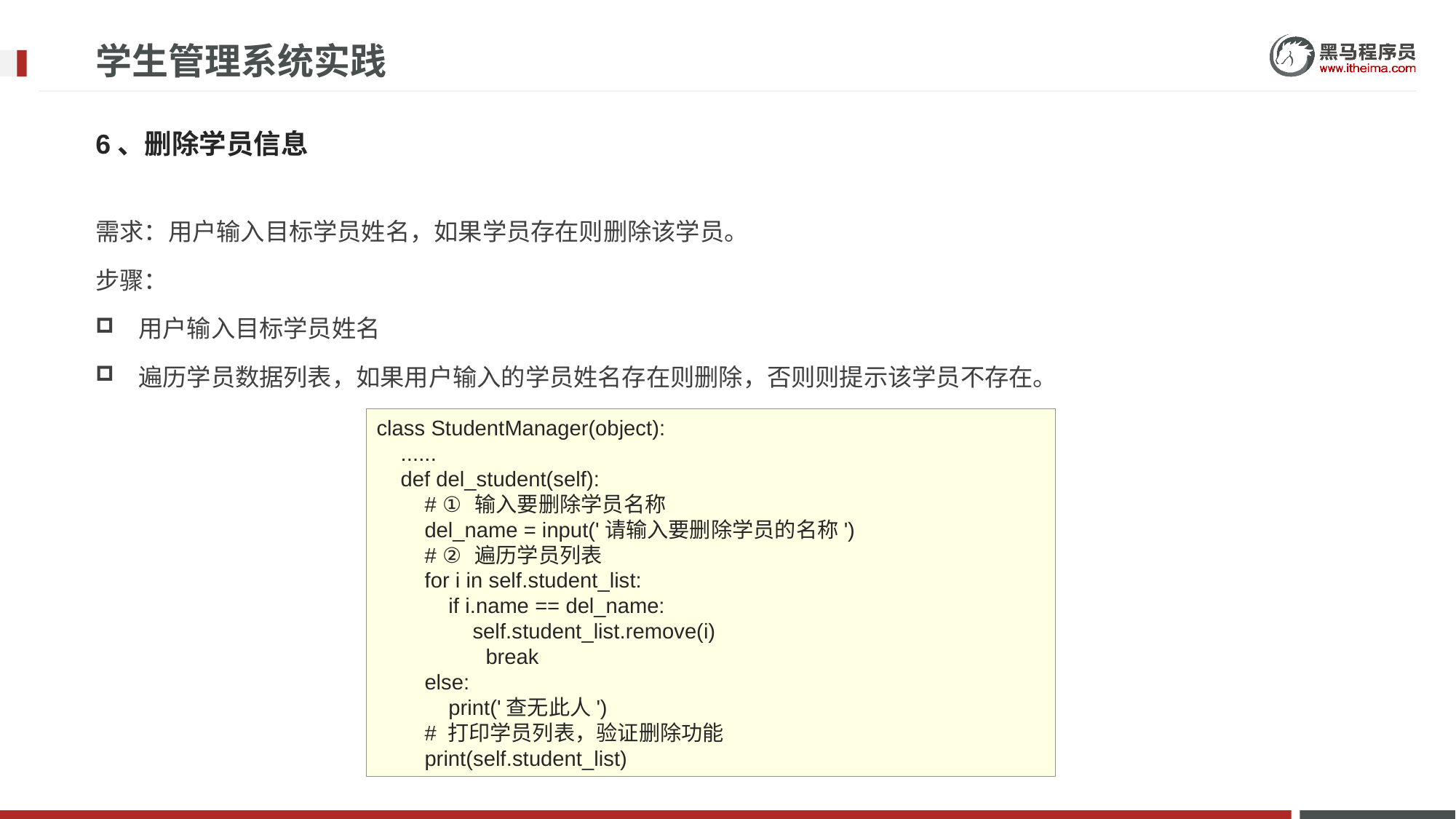

# 学生管理系统实践
6、删除学员信息
需求：用户输入目标学员姓名，如果学员存在则删除该学员。
步骤：
用户输入目标学员姓名
遍历学员数据列表，如果用户输入的学员姓名存在则删除，否则则提示该学员不存在。
class StudentManager(object):
    ......
    def del_student(self):
        # ① 输入要删除学员名称
        del_name = input('请输入要删除学员的名称')
        # ② 遍历学员列表
        for i in self.student_list:
            if i.name == del_name:
                self.student_list.remove(i)
            	break
        else:
            print('查无此人')
        # 打印学员列表，验证删除功能
        print(self.student_list)